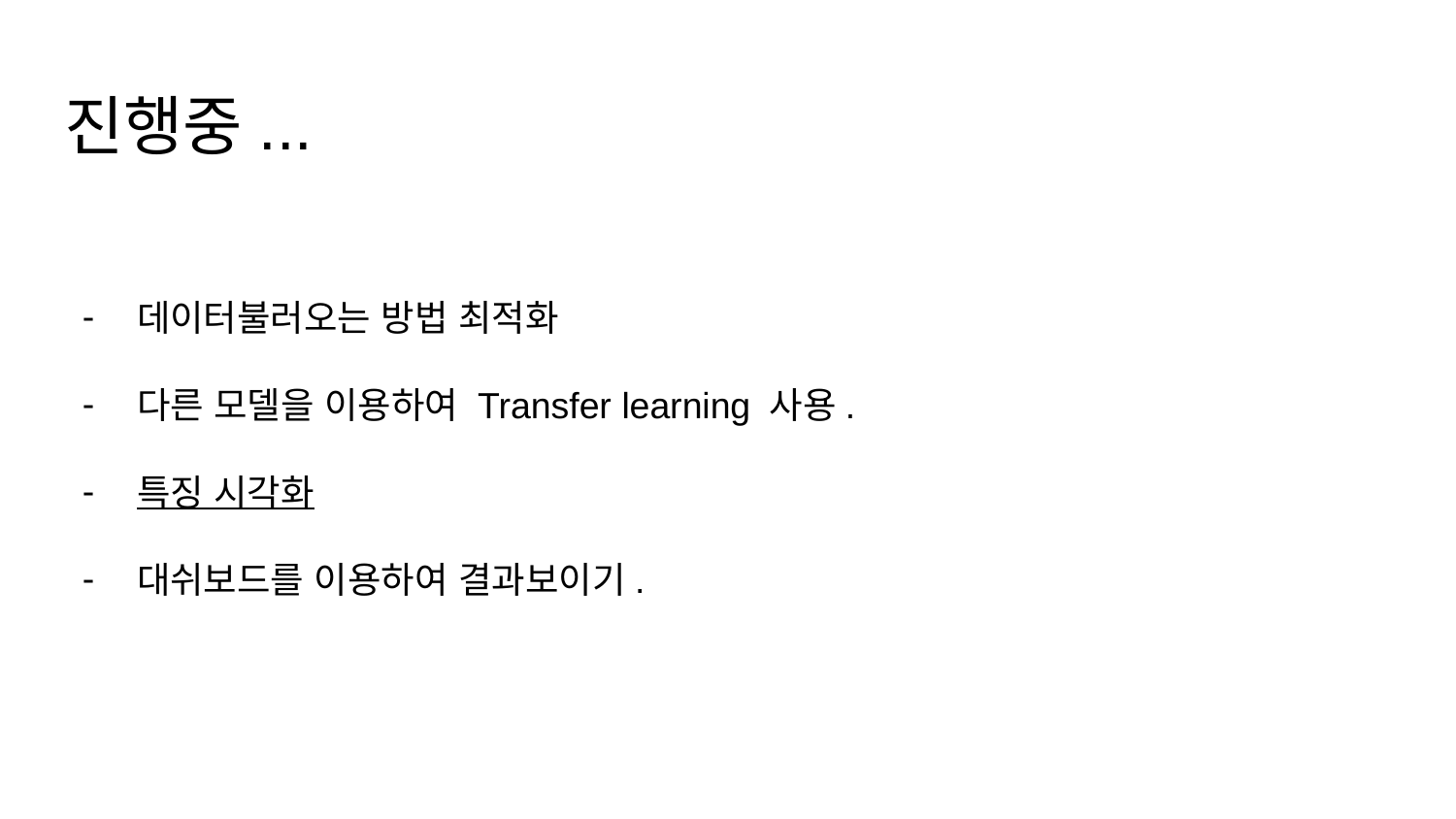

# 진행중...
데이터불러오는 방법 최적화
다른 모델을 이용하여 Transfer learning 사용.
특징 시각화
대쉬보드를 이용하여 결과보이기.